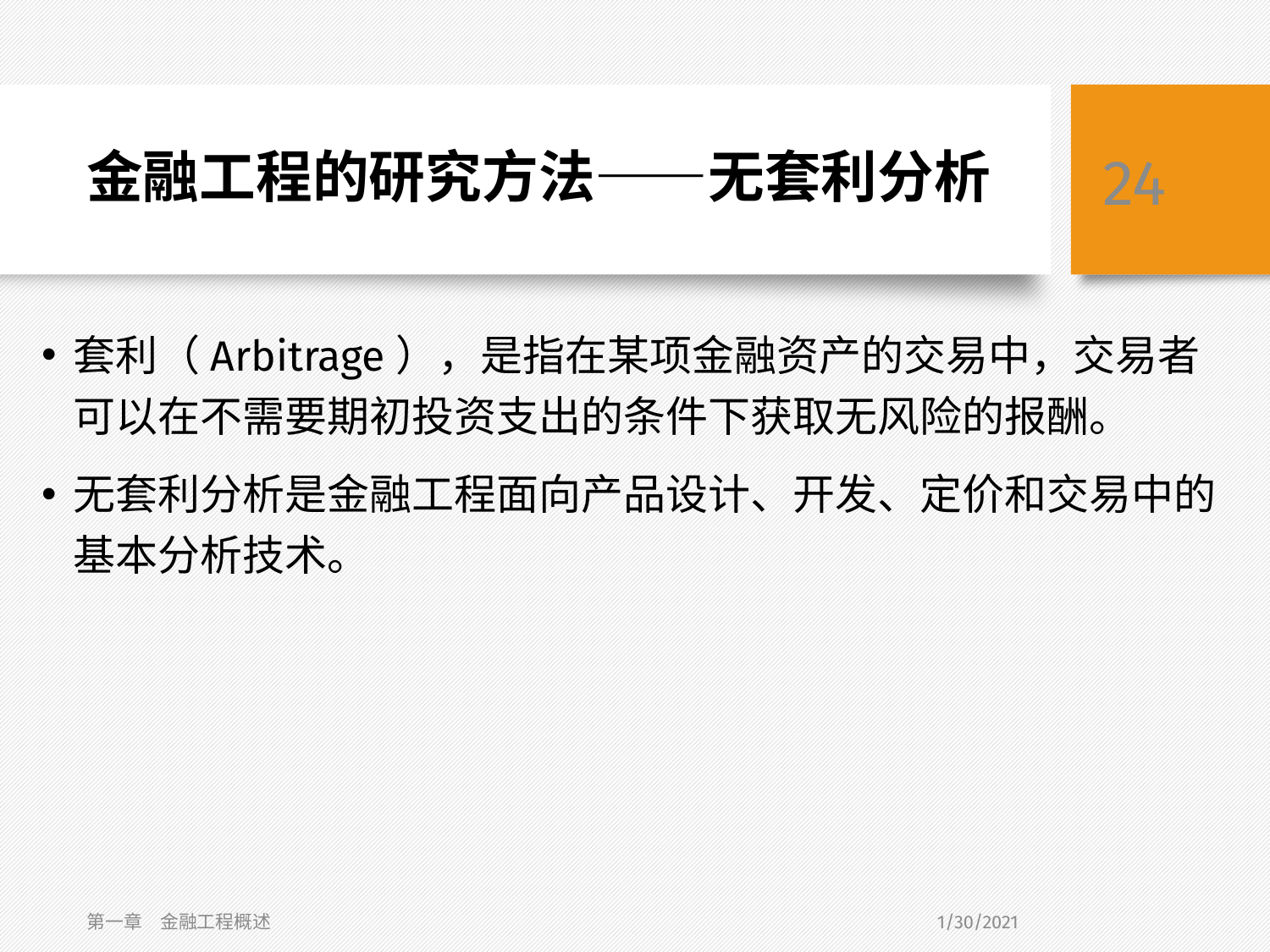

# 金融工程的研究方法——无套利分析
24
套利（Arbitrage），是指在某项金融资产的交易中，交易者可以在不需要期初投资支出的条件下获取无风险的报酬。
无套利分析是金融工程面向产品设计、开发、定价和交易中的基本分析技术。
1/30/2021
第一章　金融工程概述